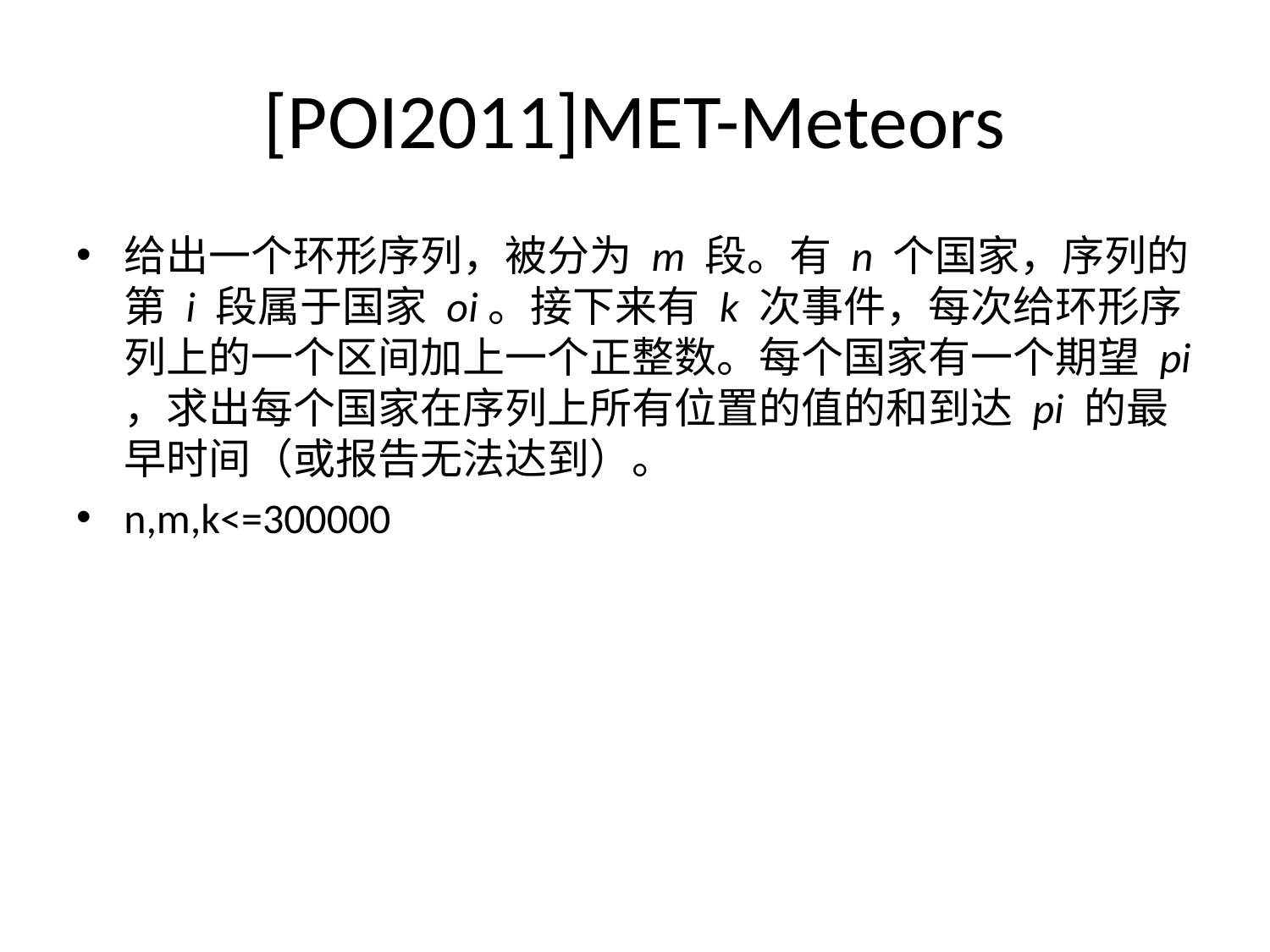

# [POI2011]MET-Meteors
给出一个环形序列，被分为 m 段。有 n 个国家，序列的第 i 段属于国家 oi​。接下来有 k 次事件，每次给环形序列上的一个区间加上一个正整数。每个国家有一个期望 pi​，求出每个国家在序列上所有位置的值的和到达 pi​ 的最早时间（或报告无法达到）。
n,m,k<=300000